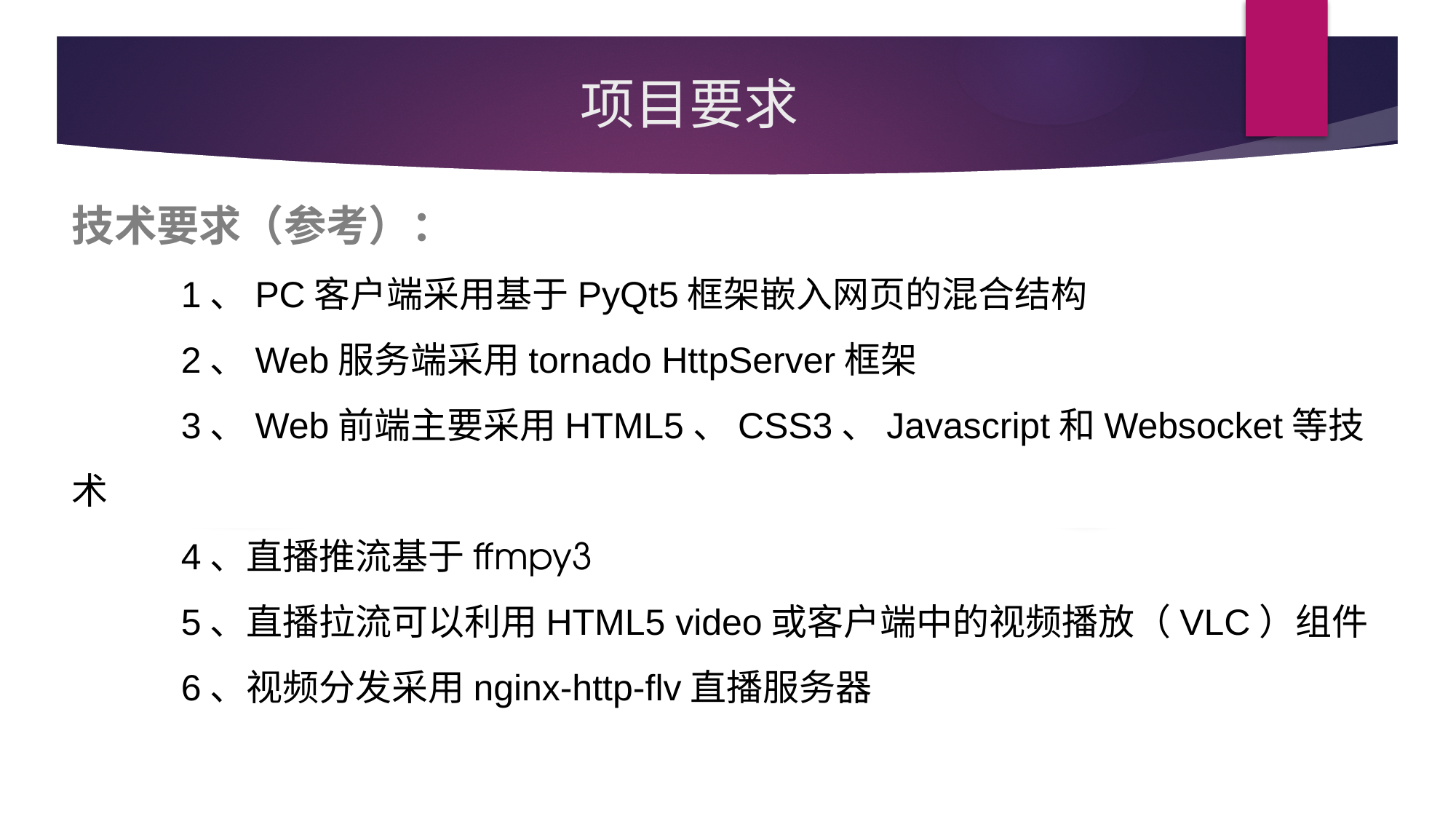

# 项目要求
技术要求（参考）：
	1、PC客户端采用基于PyQt5框架嵌入网页的混合结构
	2、Web服务端采用tornado HttpServer框架
	3、Web前端主要采用HTML5、CSS3、Javascript和Websocket等技术
	4、直播推流基于ffmpy3
	5、直播拉流可以利用HTML5 video或客户端中的视频播放（VLC）组件
	6、视频分发采用nginx-http-flv直播服务器